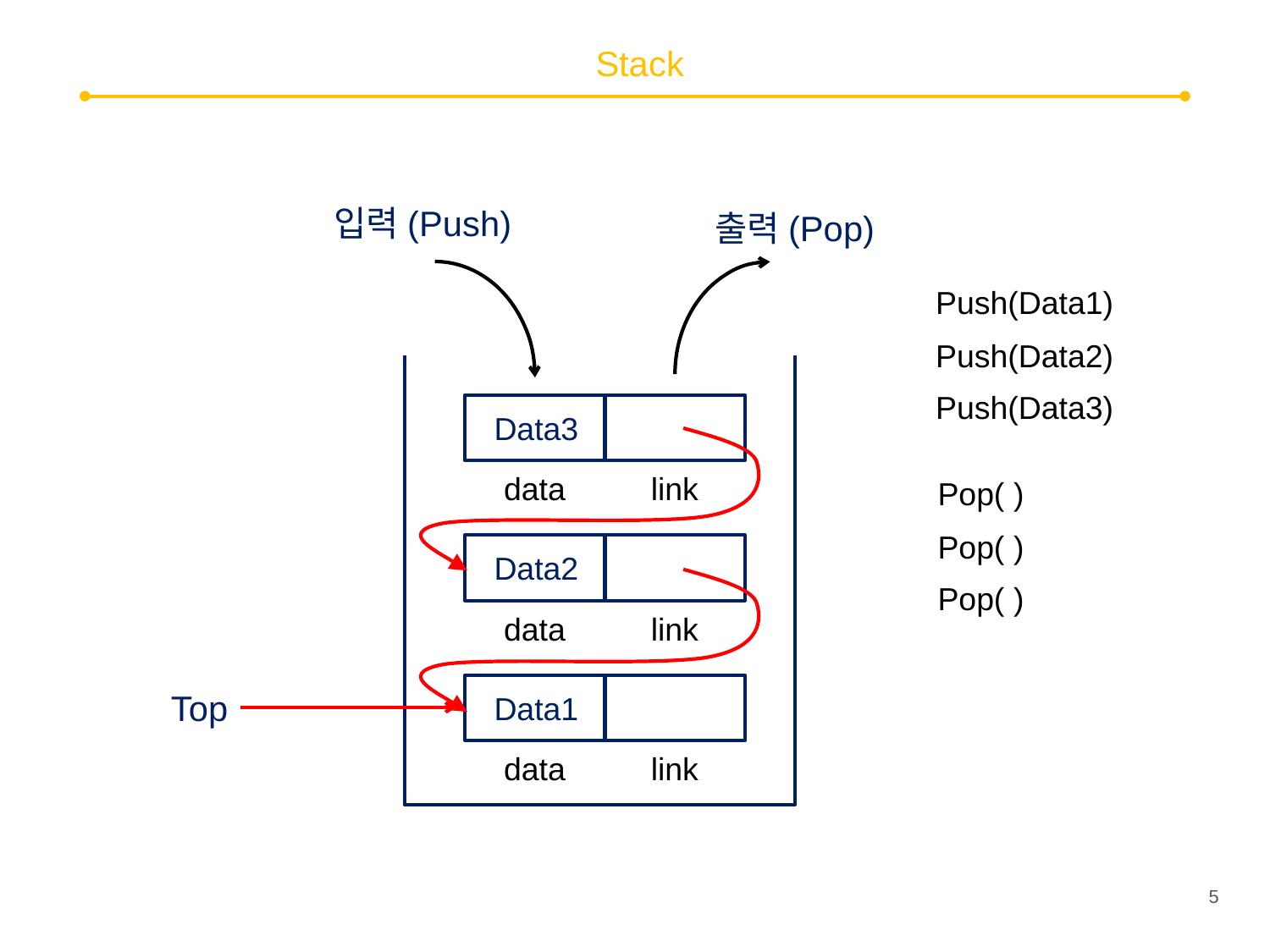

# Stack
입력(Push)

출력(Pop)

Push(Data1)
Push(Data2)

Push(Data3)

data
link
Data3

Pop( )
Pop( )

data
link
Data2

Pop( )

data
link
Top
Data1